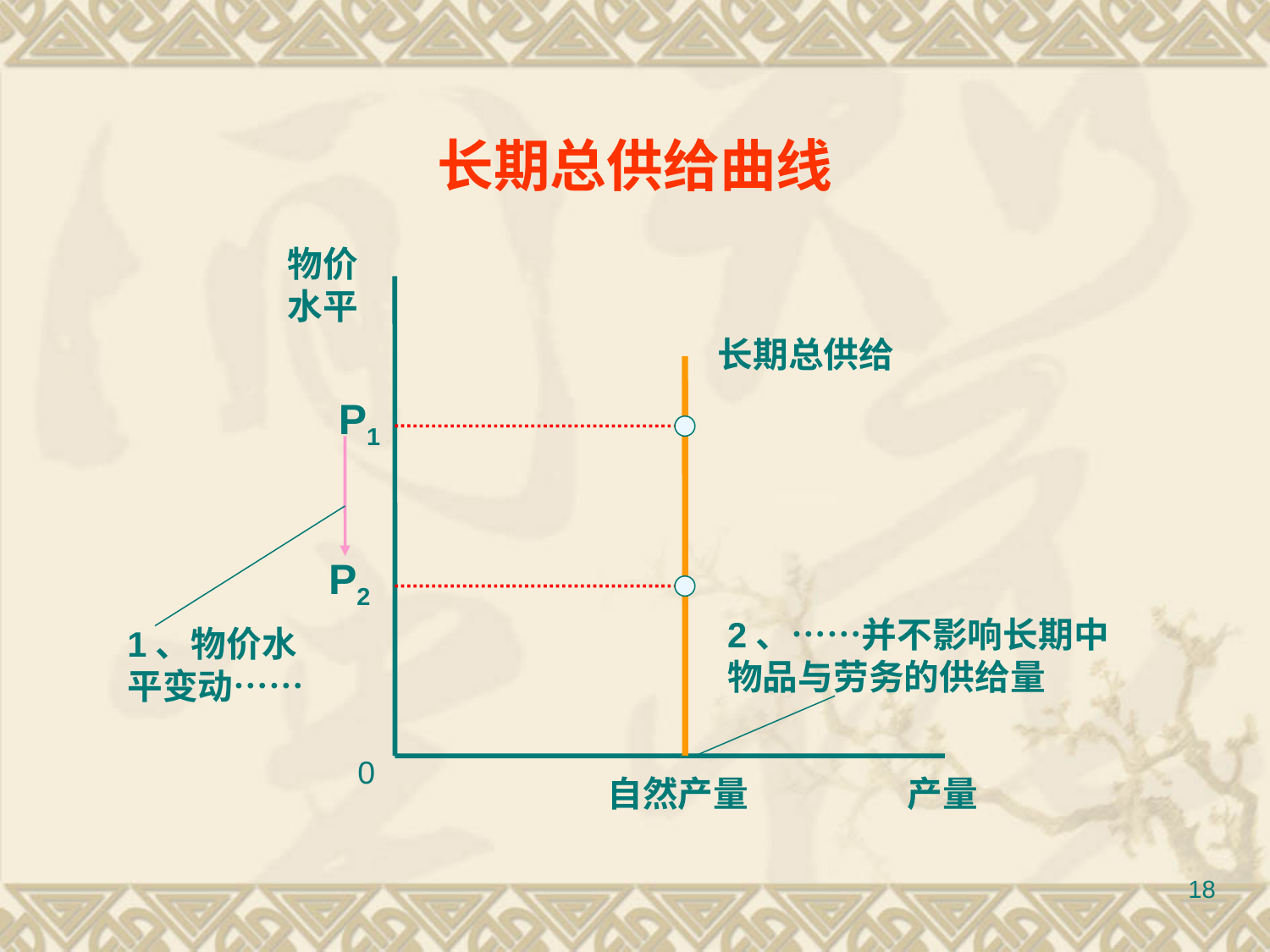

# 长期总供给曲线
物价水平

长期总供给

P1

P2

2、……并不影响长期中物品与劳务的供给量
1、物价水平变动……

0

自然产量
产量
18